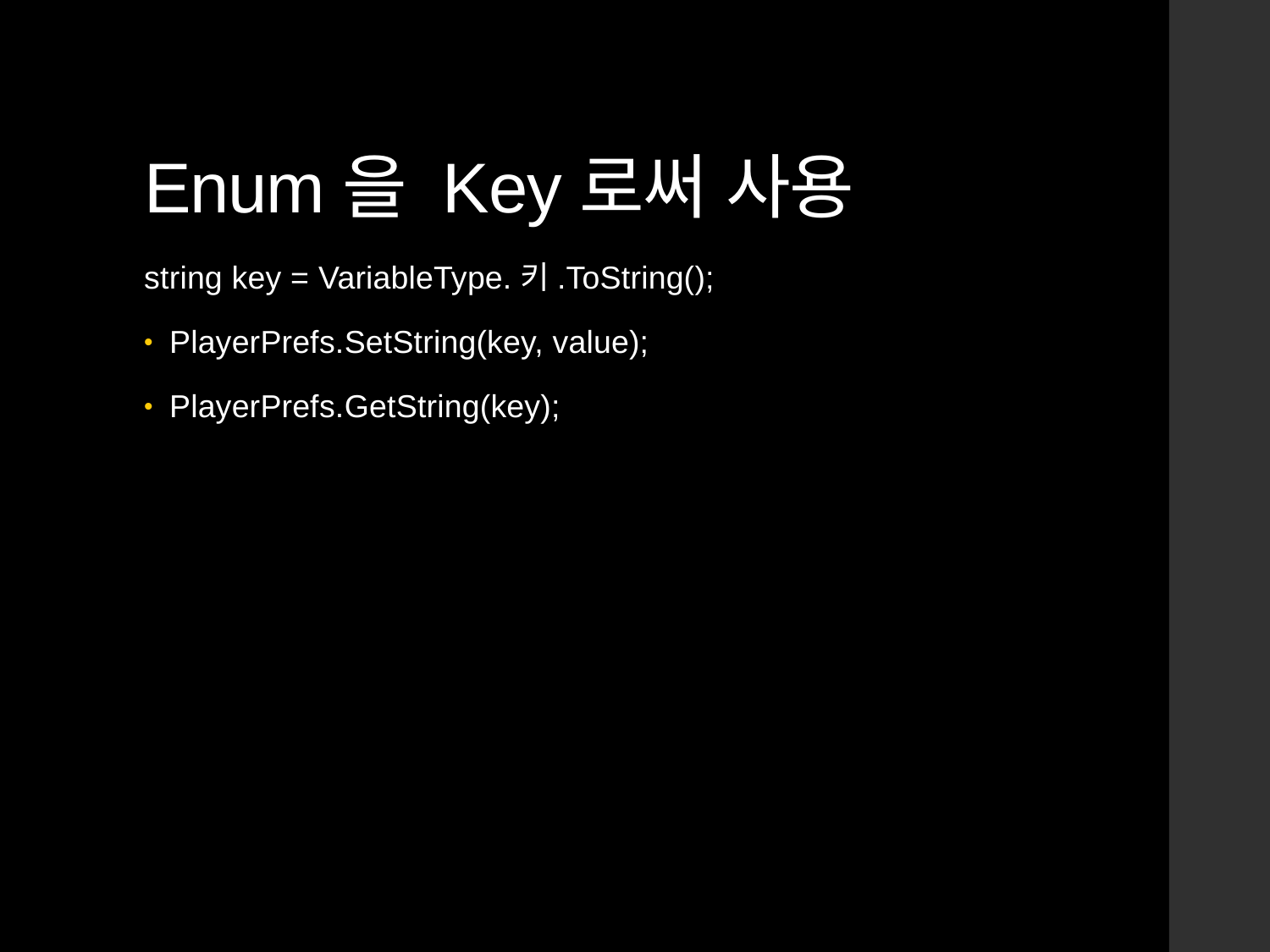

# Enum을 Key로써 사용
string key = VariableType.키.ToString();
PlayerPrefs.SetString(key, value);
PlayerPrefs.GetString(key);